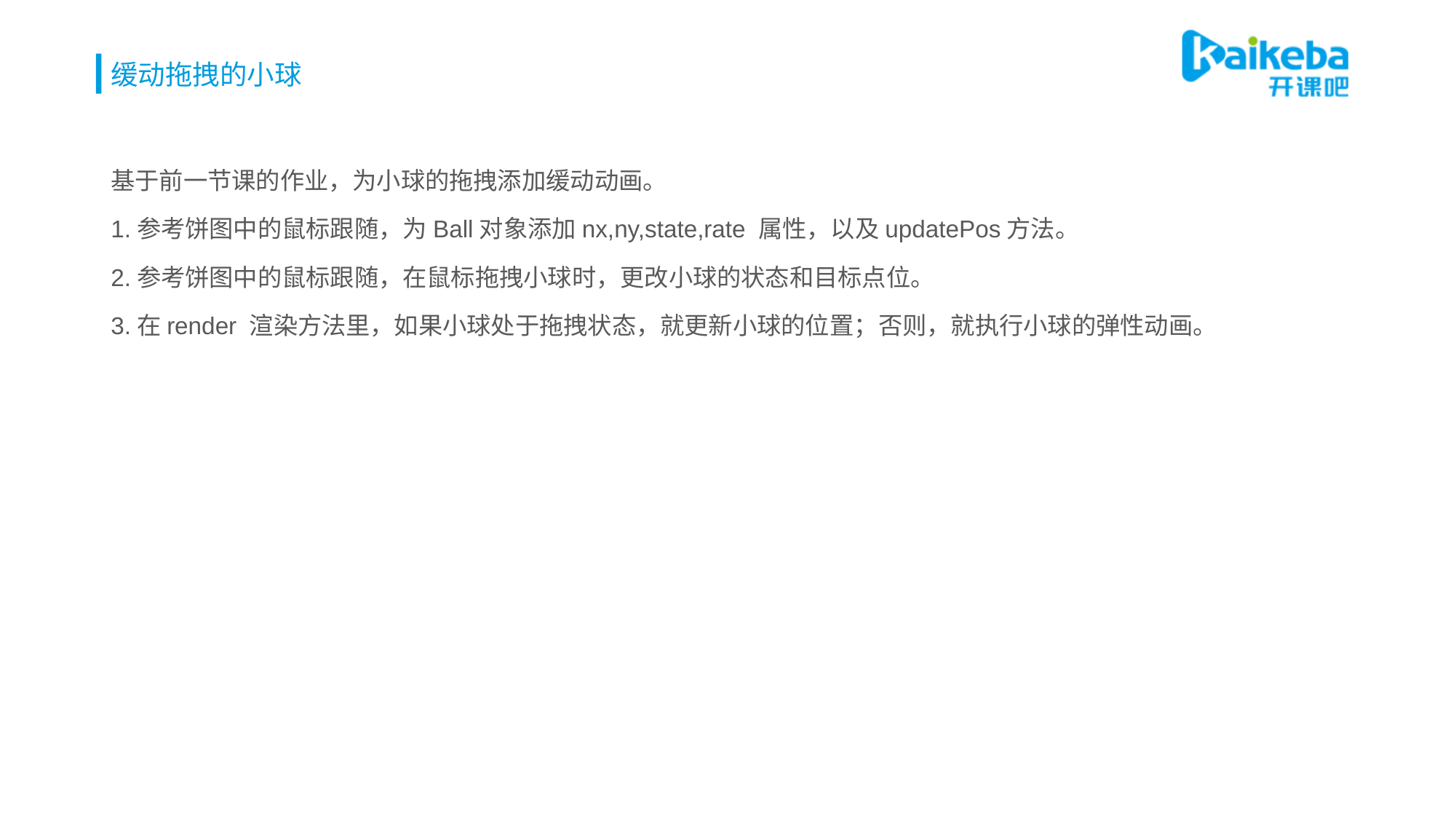

# 缓动拖拽的小球
基于前一节课的作业，为小球的拖拽添加缓动动画。
1.参考饼图中的鼠标跟随，为Ball对象添加nx,ny,state,rate 属性，以及updatePos方法。
2.参考饼图中的鼠标跟随，在鼠标拖拽小球时，更改小球的状态和目标点位。
3.在render 渲染方法里，如果小球处于拖拽状态，就更新小球的位置；否则，就执行小球的弹性动画。